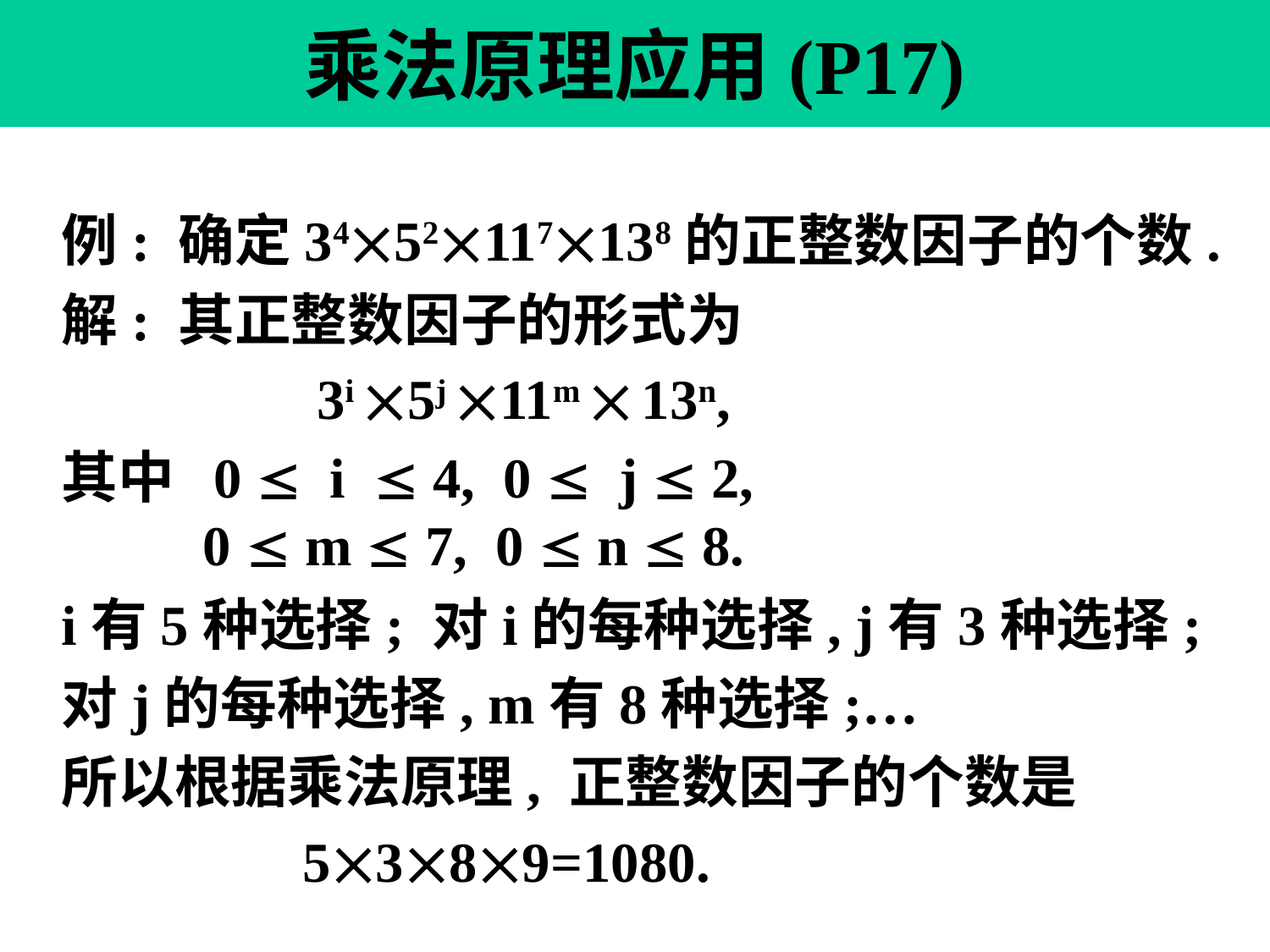

# 乘法原理应用(P17)
例: 确定34×52×117×138的正整数因子的个数.
解: 其正整数因子的形式为
                  3i ×5j ×11m × 13n,
其中  0 ≤  i  ≤ 4,  0 ≤  j ≤ 2,
          0 ≤ m ≤ 7,  0 ≤ n ≤ 8.
i有5种选择; 对i的每种选择, j有3种选择;
对j的每种选择, m有8种选择;…
所以根据乘法原理, 正整数因子的个数是
                 5×3×8×9=1080.